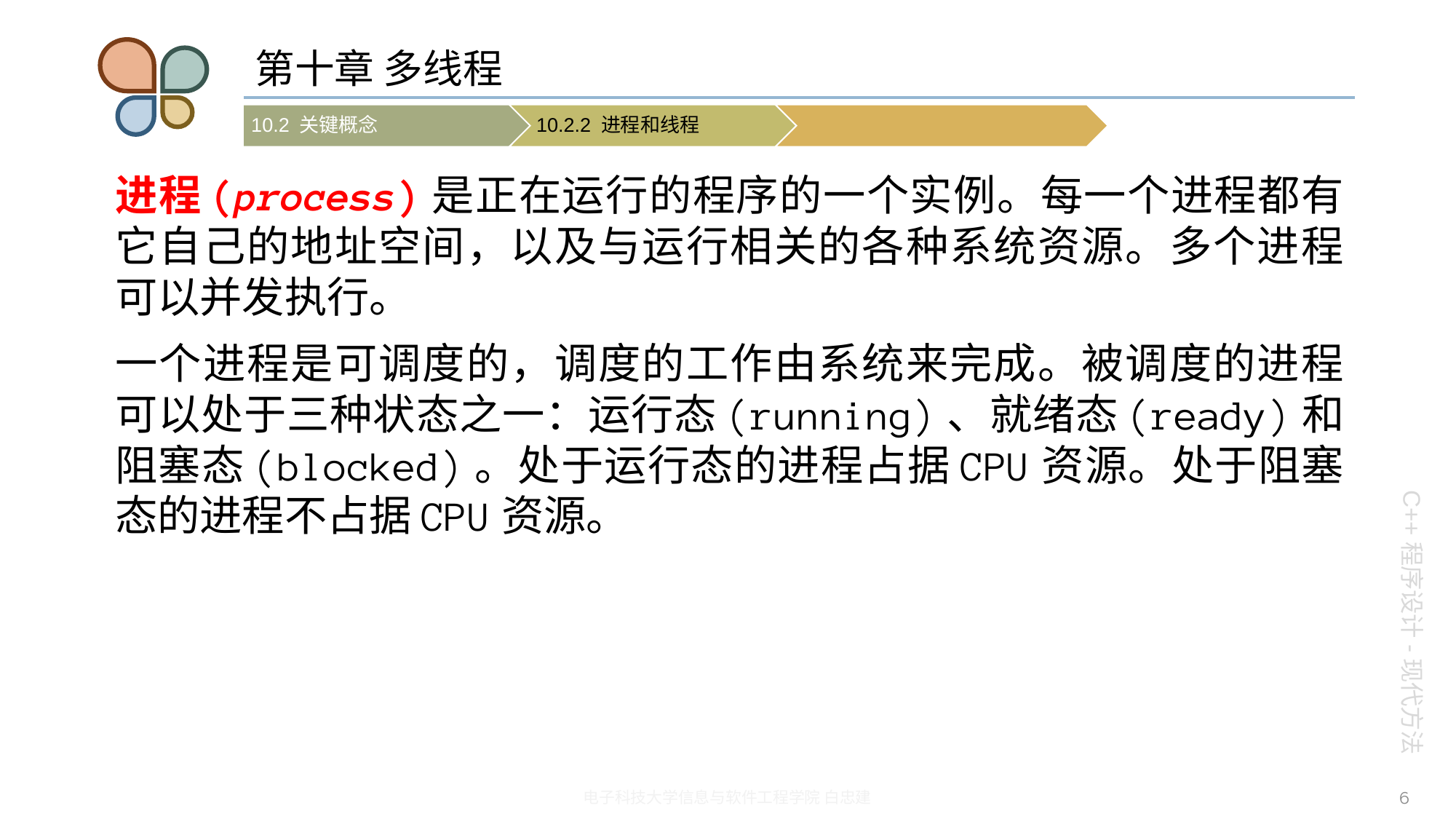

# 第十章 多线程
10.2 关键概念
10.2.2 进程和线程

进程(process)是正在运行的程序的一个实例。每一个进程都有它自己的地址空间，以及与运行相关的各种系统资源。多个进程可以并发执行。
一个进程是可调度的，调度的工作由系统来完成。被调度的进程可以处于三种状态之一：运行态(running)、就绪态(ready)和阻塞态(blocked)。处于运行态的进程占据CPU资源。处于阻塞态的进程不占据CPU资源。

6